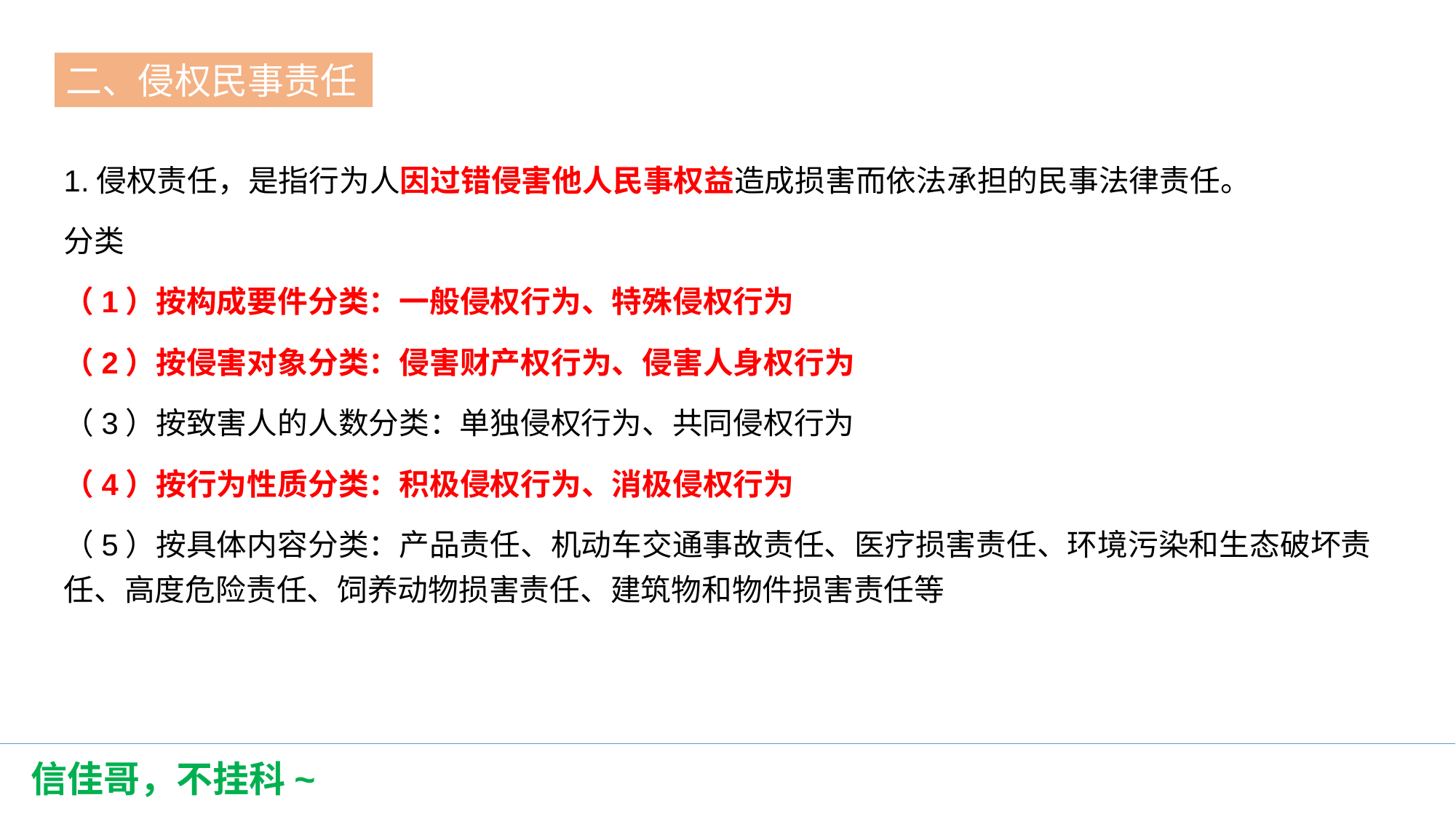

二、侵权民事责任
第一节
1.侵权责任，是指行为人因过错侵害他人民事权益造成损害而依法承担的民事法律责任。
分类
（1）按构成要件分类：一般侵权行为、特殊侵权行为
（2）按侵害对象分类：侵害财产权行为、侵害人身权行为
（3）按致害人的人数分类：单独侵权行为、共同侵权行为
（4）按行为性质分类：积极侵权行为、消极侵权行为
（5）按具体内容分类：产品责任、机动车交通事故责任、医疗损害责任、环境污染和生态破坏责任、高度危险责任、饲养动物损害责任、建筑物和物件损害责任等